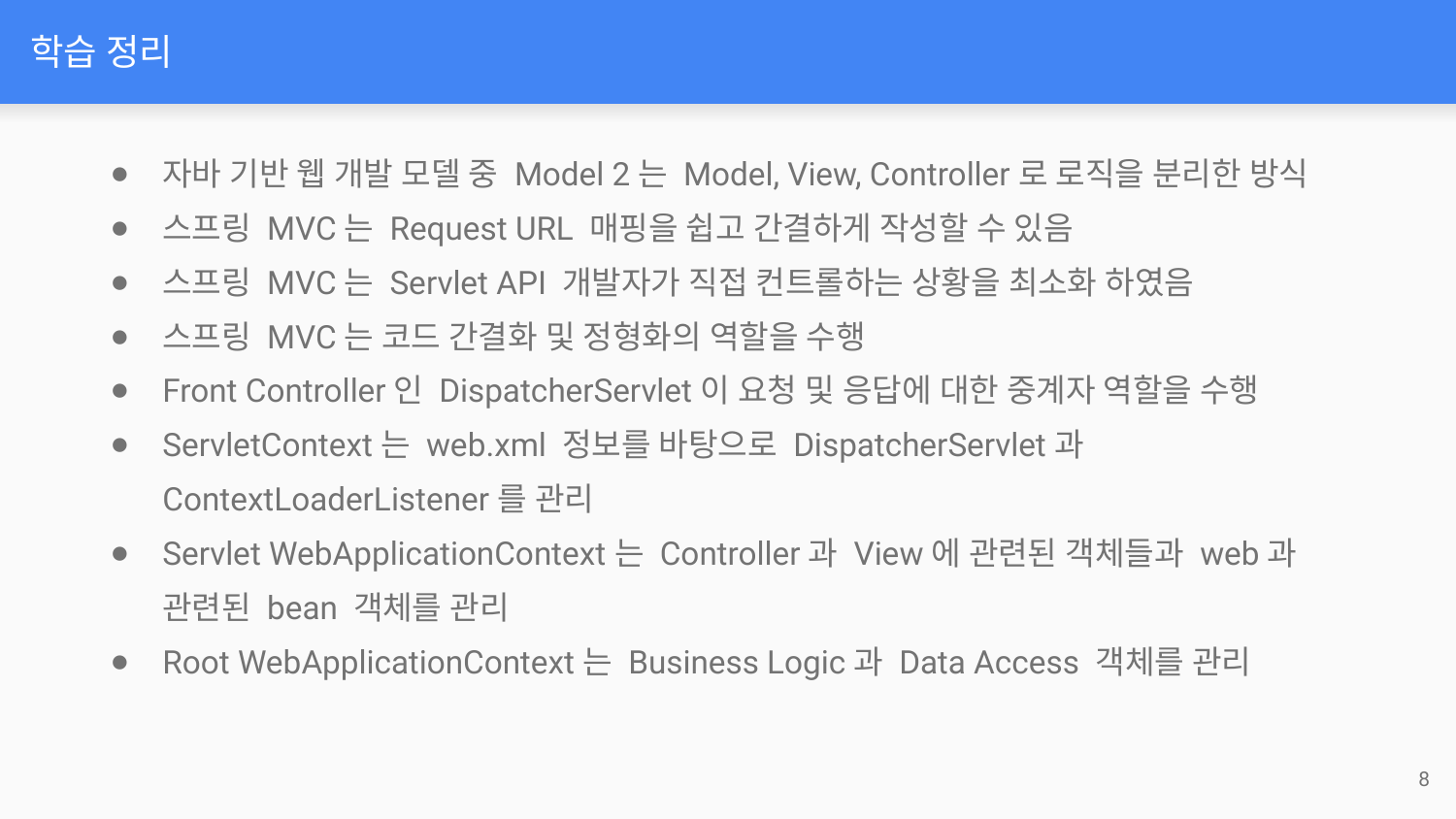

# 학습 정리
자바 기반 웹 개발 모델 중 Model 2는 Model, View, Controller로 로직을 분리한 방식
스프링 MVC는 Request URL 매핑을 쉽고 간결하게 작성할 수 있음
스프링 MVC는 Servlet API 개발자가 직접 컨트롤하는 상황을 최소화 하였음
스프링 MVC는 코드 간결화 및 정형화의 역할을 수행
Front Controller인 DispatcherServlet이 요청 및 응답에 대한 중계자 역할을 수행
ServletContext는 web.xml 정보를 바탕으로 DispatcherServlet과 ContextLoaderListener를 관리
Servlet WebApplicationContext는 Controller과 View에 관련된 객체들과 web과 관련된 bean 객체를 관리
Root WebApplicationContext는 Business Logic과 Data Access 객체를 관리
8